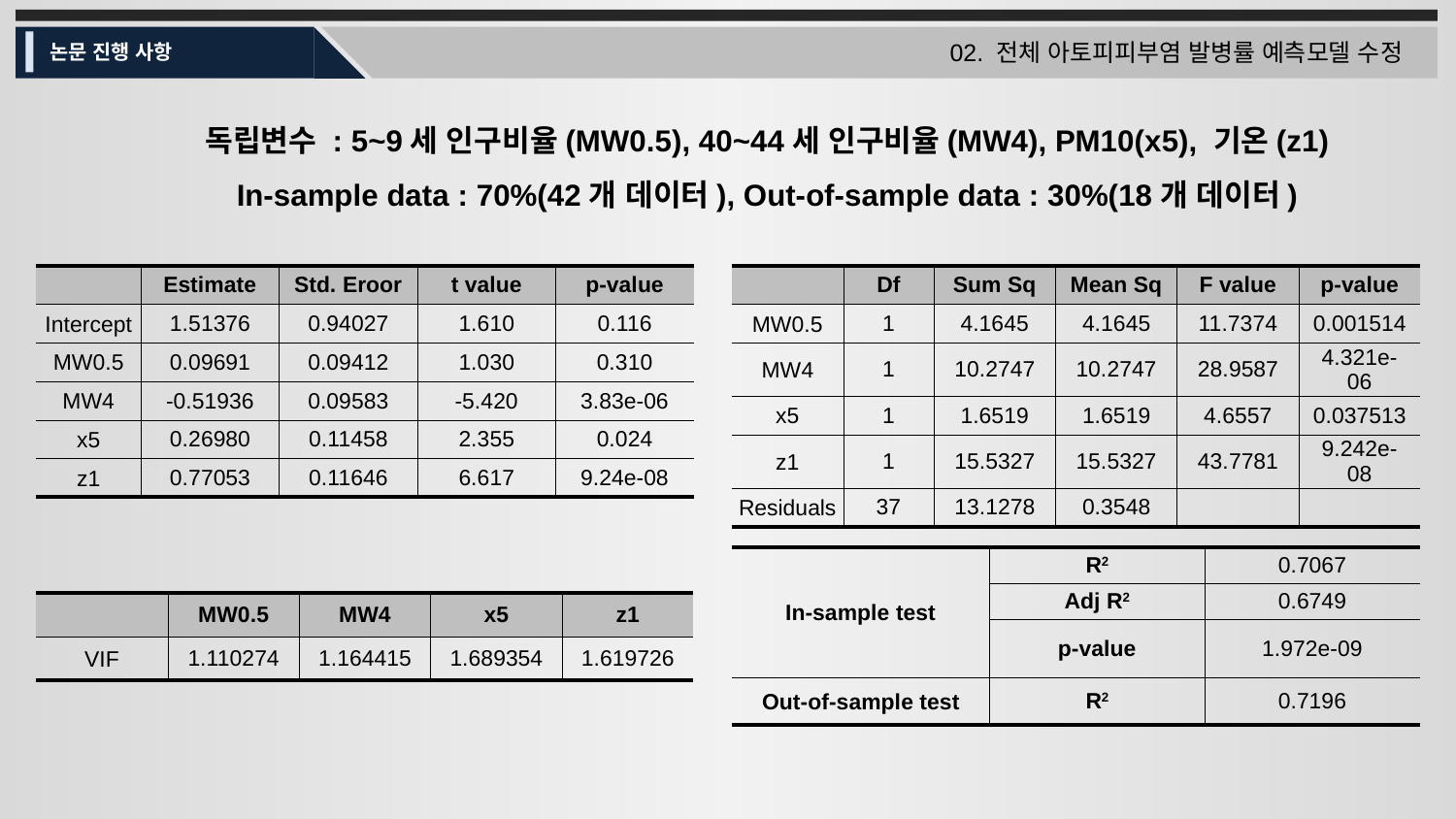

02. 전체 아토피피부염 발병률 예측모델 수정

논문 진행 사항
독립변수 : 5~9세 인구비율(MW0.5), 40~44세 인구비율(MW4), PM10(x5), 기온(z1)
In-sample data : 70%(42개 데이터), Out-of-sample data : 30%(18개 데이터)
|  | Estimate | Std. Eroor | t value | p-value |
| --- | --- | --- | --- | --- |
| Intercept | 1.51376 | 0.94027 | 1.610 | 0.116 |
| MW0.5 | 0.09691 | 0.09412 | 1.030 | 0.310 |
| MW4 | -0.51936 | 0.09583 | -5.420 | 3.83e-06 |
| x5 | 0.26980 | 0.11458 | 2.355 | 0.024 |
| z1 | 0.77053 | 0.11646 | 6.617 | 9.24e-08 |
|  | Df | Sum Sq | Mean Sq | F value | p-value |
| --- | --- | --- | --- | --- | --- |
| MW0.5 | 1 | 4.1645 | 4.1645 | 11.7374 | 0.001514 |
| MW4 | 1 | 10.2747 | 10.2747 | 28.9587 | 4.321e-06 |
| x5 | 1 | 1.6519 | 1.6519 | 4.6557 | 0.037513 |
| z1 | 1 | 15.5327 | 15.5327 | 43.7781 | 9.242e-08 |
| Residuals | 37 | 13.1278 | 0.3548 |  |  |
| In-sample test | R2 | 0.7067 |
| --- | --- | --- |
|  | Adj R2 | 0.6749 |
|  | p-value | 1.972e-09 |
| Out-of-sample test | R2 | 0.7196 |
|  | MW0.5 | MW4 | x5 | z1 |
| --- | --- | --- | --- | --- |
| VIF | 1.110274 | 1.164415 | 1.689354 | 1.619726 |